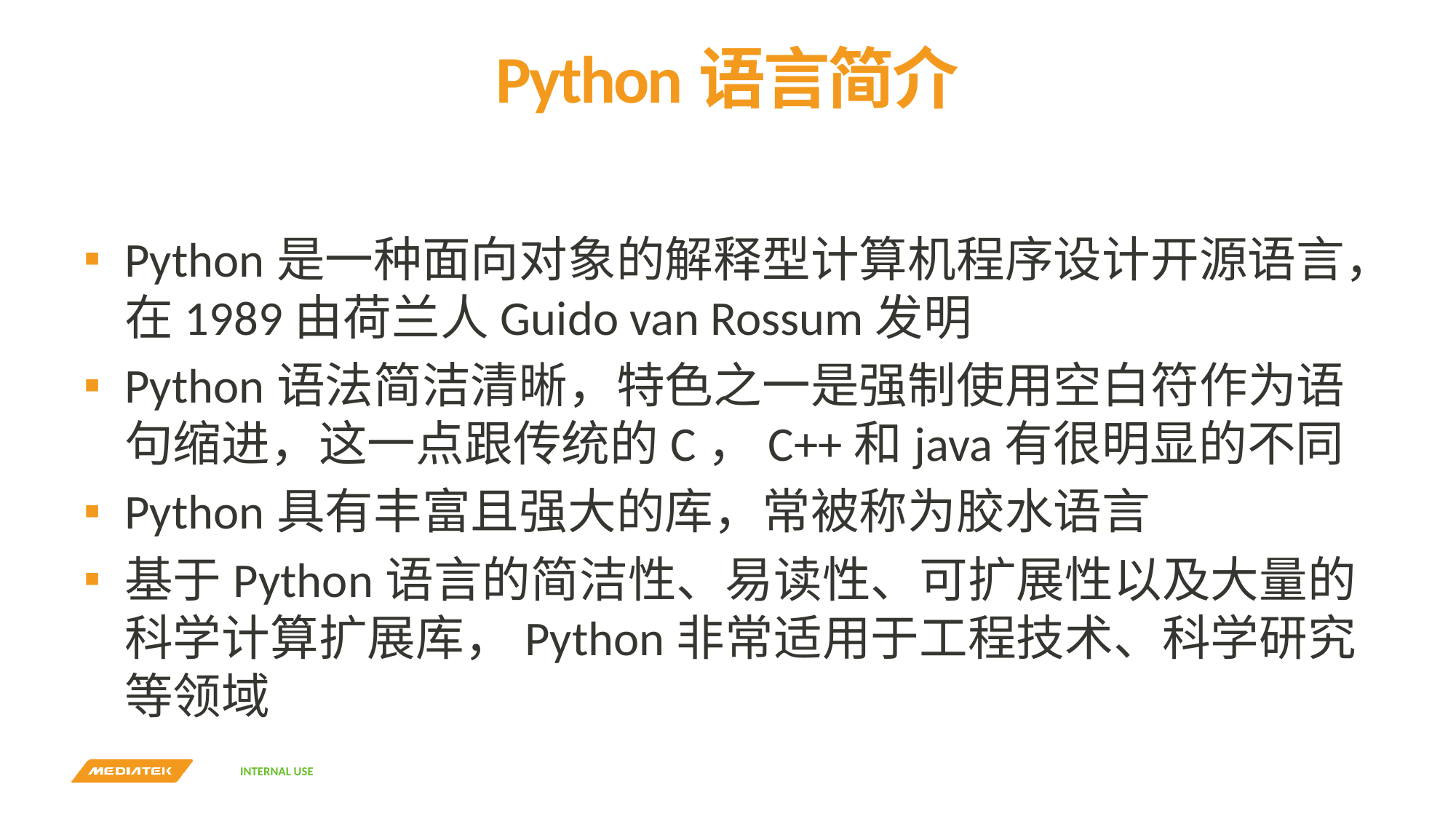

# Python语言简介
Python是一种面向对象的解释型计算机程序设计开源语言，在1989由荷兰人Guido van Rossum发明
Python语法简洁清晰，特色之一是强制使用空白符作为语句缩进，这一点跟传统的C，C++和java有很明显的不同
Python具有丰富且强大的库，常被称为胶水语言
基于Python语言的简洁性、易读性、可扩展性以及大量的科学计算扩展库，Python非常适用于工程技术、科学研究等领域